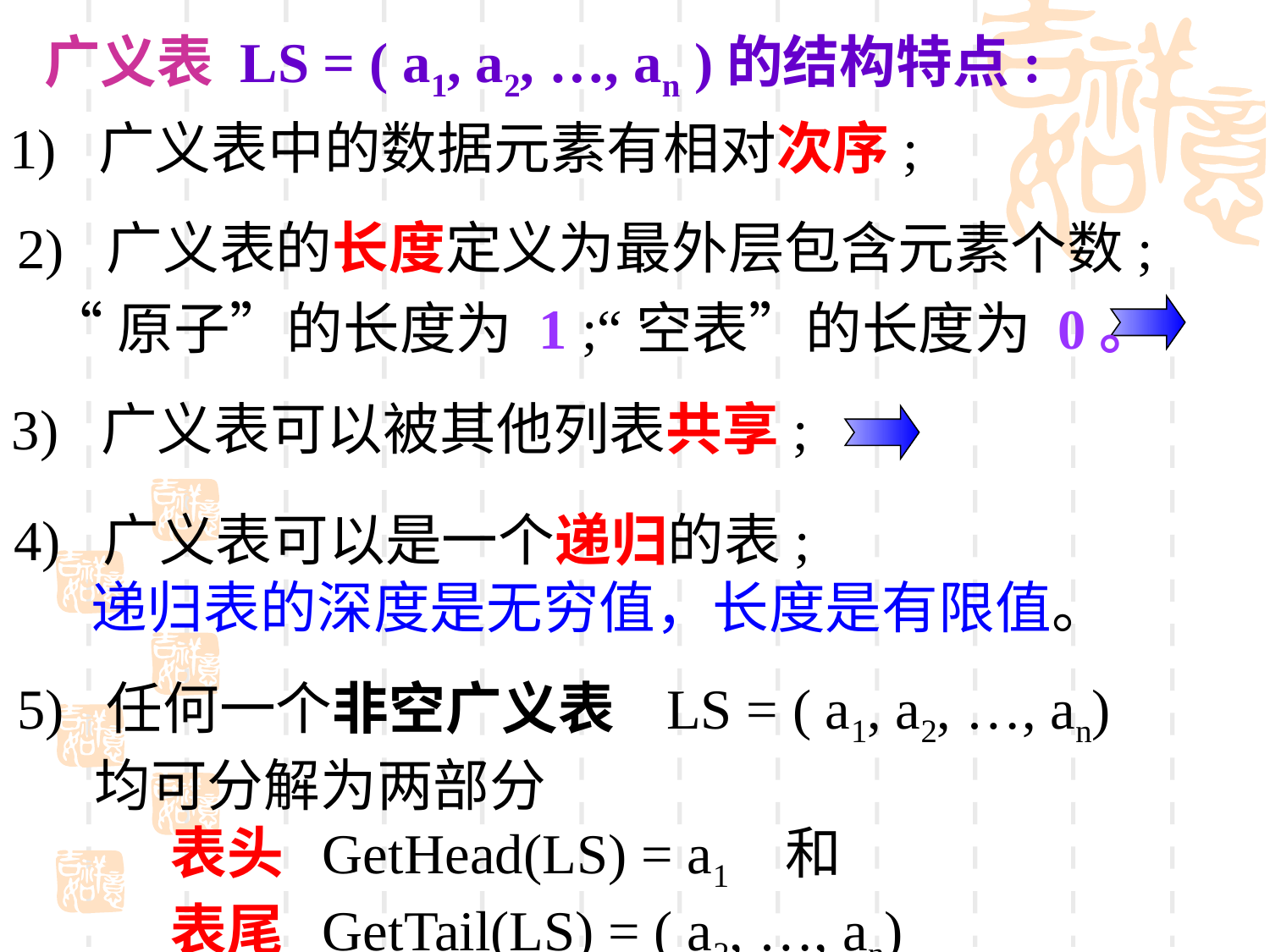

广义表 LS = ( a1, a2, …, an )的结构特点:
1)  广义表中的数据元素有相对次序;
2)  广义表的长度定义为最外层包含元素个数;
“原子”的长度为 1 ;“空表”的长度为 0。

3)  广义表可以被其他列表共享;

4)  广义表可以是一个递归的表;
     递归表的深度是无穷值，长度是有限值。
5)  任何一个非空广义表   LS = ( a1, a2, …, an)
     均可分解为两部分
           表头  GetHead(LS) = a1   和
           表尾  GetTail(LS) = ( a2, …, an)